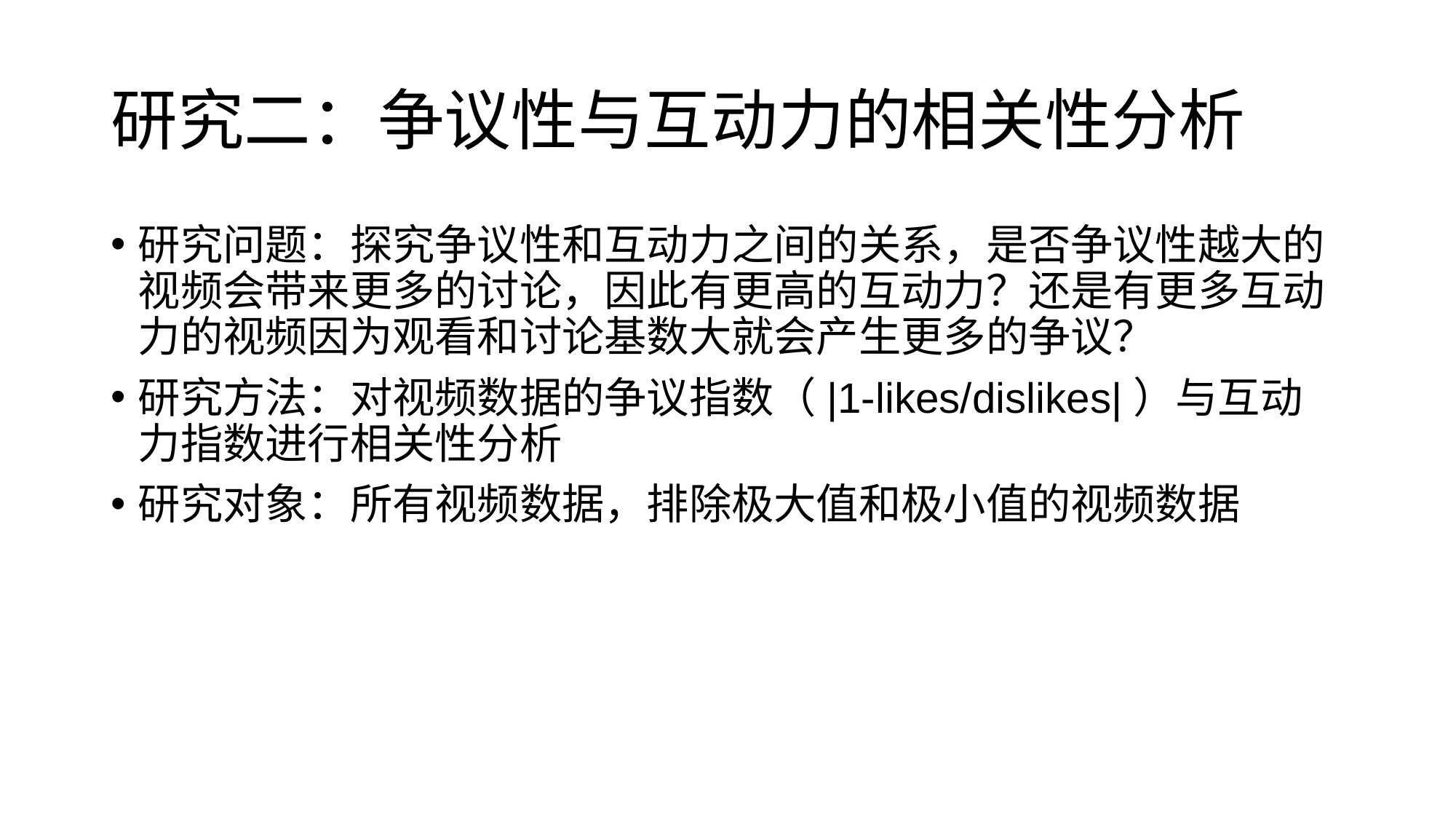

# 研究二：争议性与互动力的相关性分析
研究问题：探究争议性和互动力之间的关系，是否争议性越大的视频会带来更多的讨论，因此有更高的互动力？还是有更多互动力的视频因为观看和讨论基数大就会产生更多的争议？
研究方法：对视频数据的争议指数（|1-likes/dislikes|）与互动力指数进行相关性分析
研究对象：所有视频数据，排除极大值和极小值的视频数据